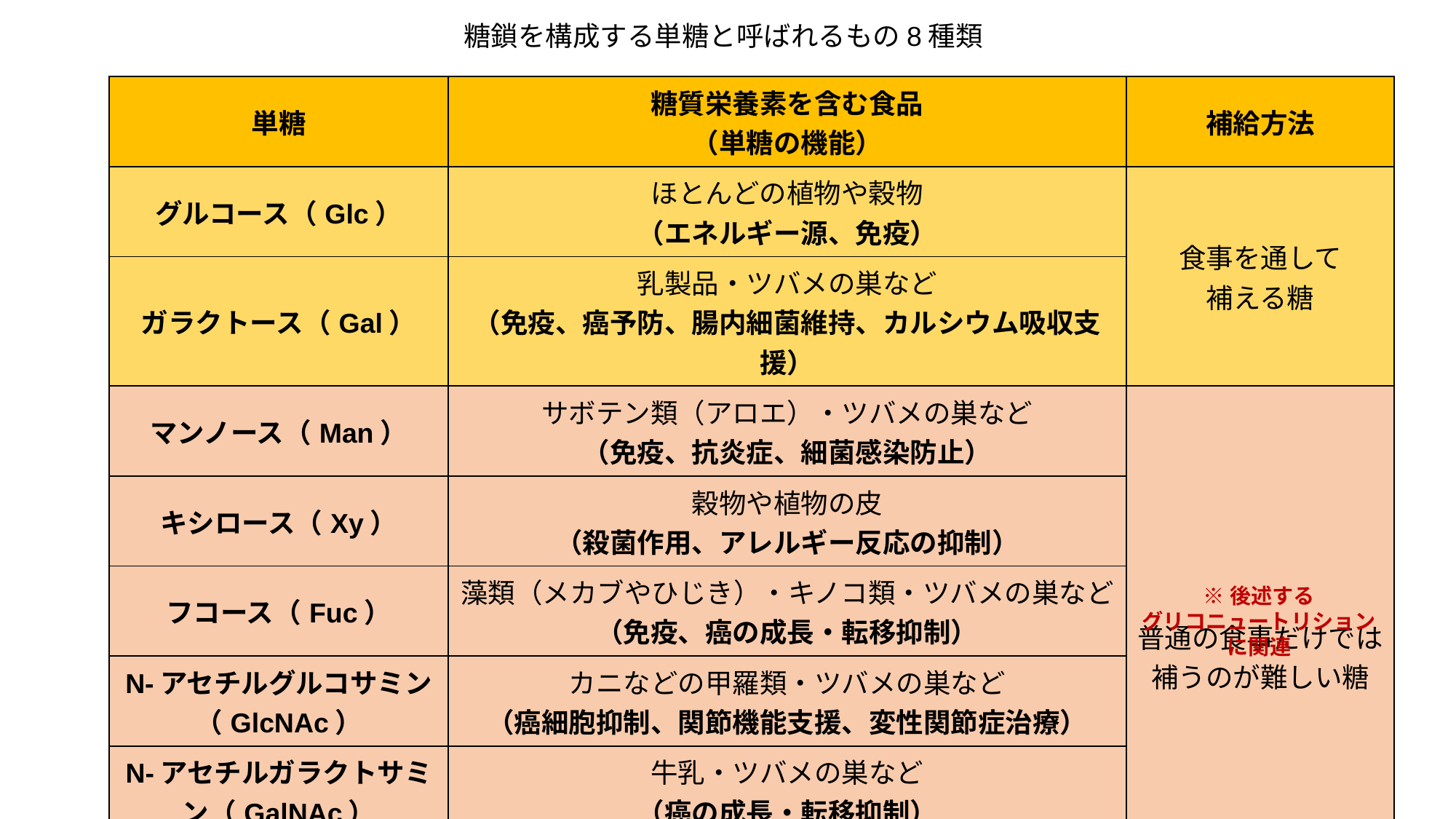

糖鎖を構成する単糖と呼ばれるもの8種類
| 単糖 | 糖質栄養素を含む食品 （単糖の機能） | 補給方法 |
| --- | --- | --- |
| グルコース（Glc） | ほとんどの植物や穀物 （エネルギー源、免疫） | 食事を通して 補える糖 |
| ガラクトース（Gal） | 乳製品・ツバメの巣など （免疫、癌予防、腸内細菌維持、カルシウム吸収支援） |  |
| マンノース（Man） | サボテン類（アロエ）・ツバメの巣など （免疫、抗炎症、細菌感染防止） | 普通の食事だけでは 補うのが難しい糖 |
| キシロース（Xy） | 穀物や植物の皮 （殺菌作用、アレルギー反応の抑制） |  |
| フコース（Fuc） | 藻類（メカブやひじき）・キノコ類・ツバメの巣など （免疫、癌の成長・転移抑制） |  |
| N-アセチルグルコサミン（GlcNAc） | カニなどの甲羅類・ツバメの巣など （癌細胞抑制、関節機能支援、変性関節症治療） |  |
| N-アセチルガラクトサミン（GalNAc） | 牛乳・ツバメの巣など （癌の成長・転移抑制） |  |
| N-アセチルノイラミン酸 （シアル酸）NANA | 母乳・ツバメの巣など （免疫、脳神経形成、粘膜の粘度調整） |  |
※後述する
グリコニュートリションに関連